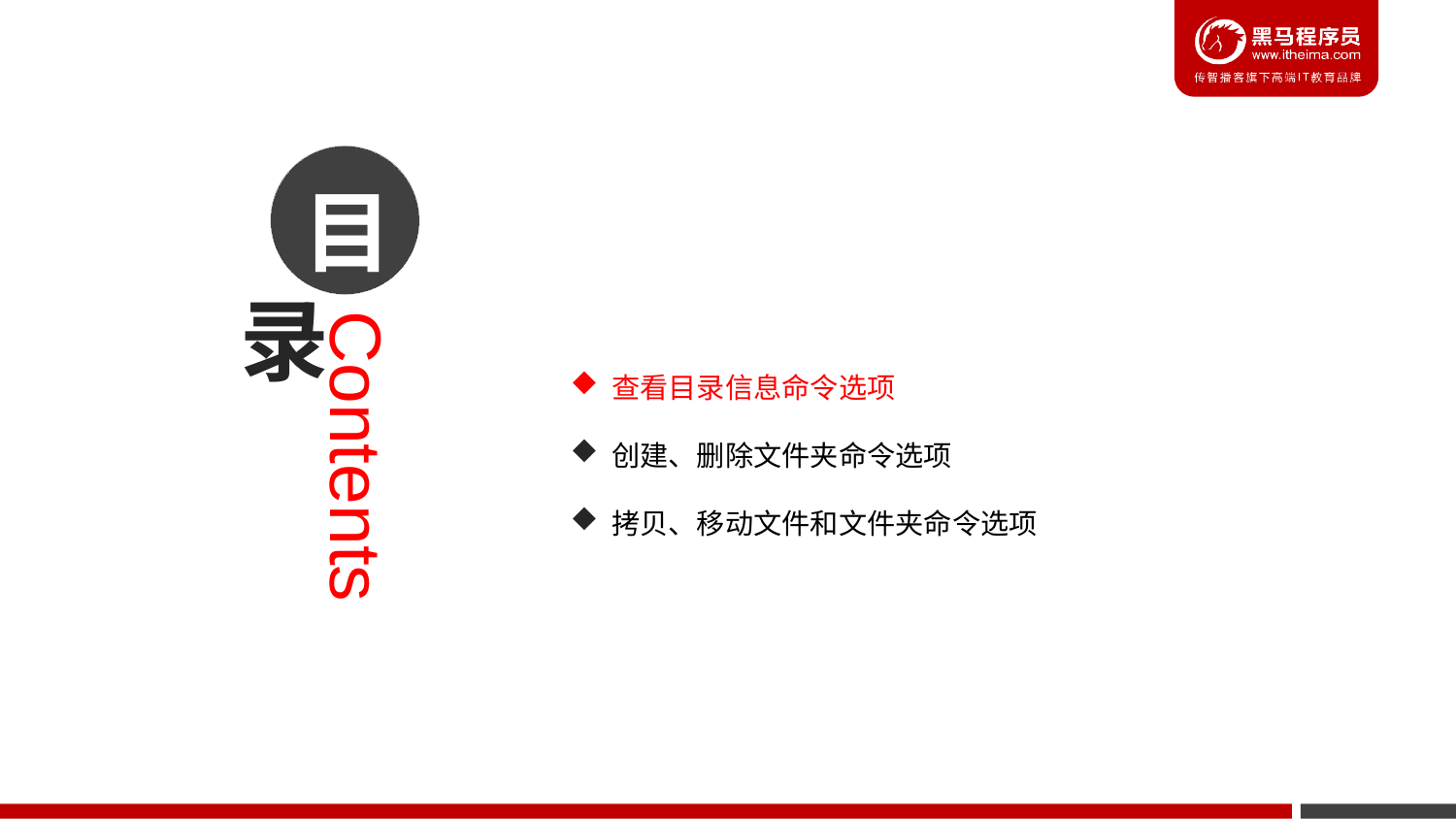

目
录
Contents
 查看目录信息命令选项
 创建、删除文件夹命令选项
 拷贝、移动文件和文件夹命令选项